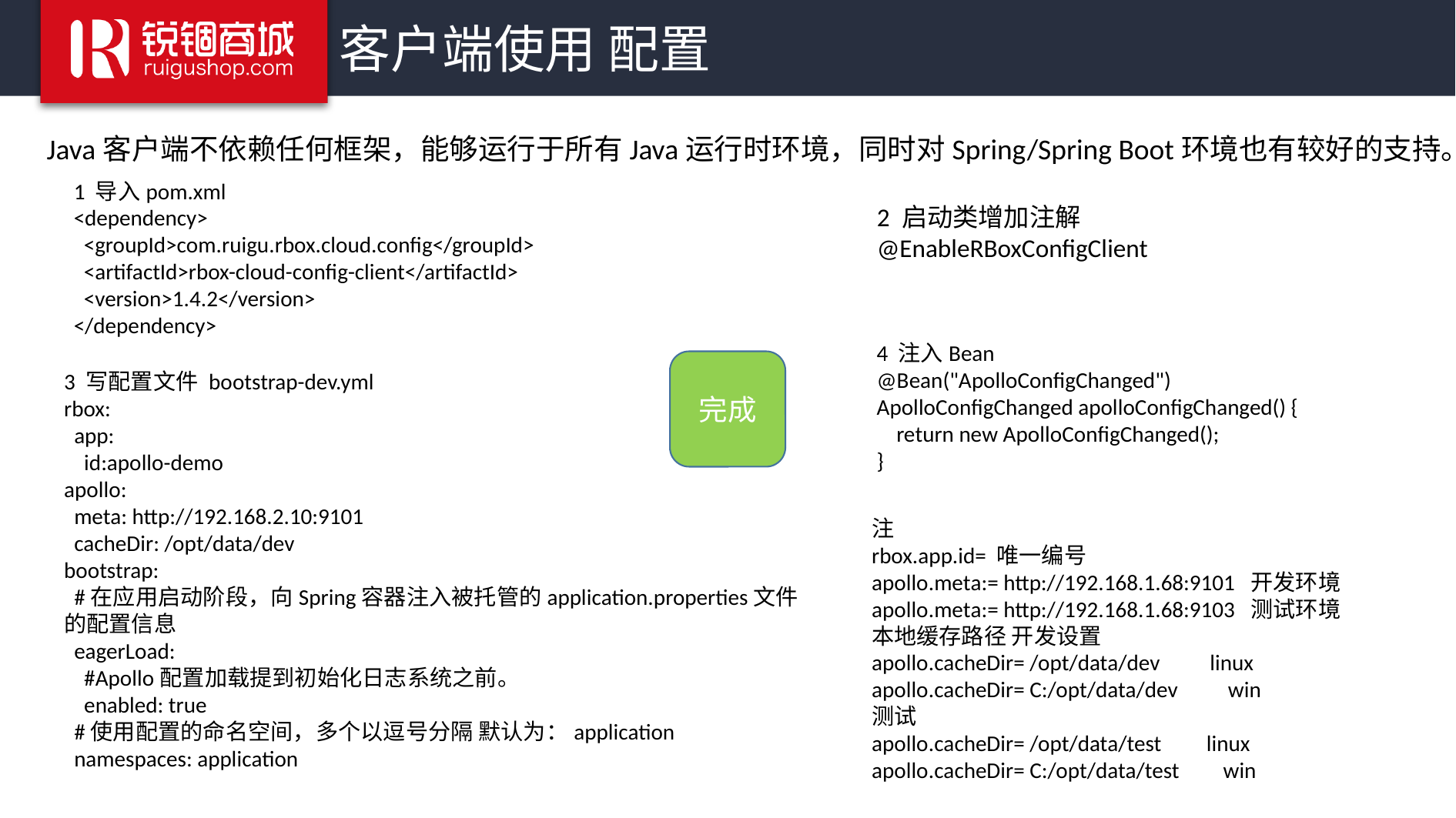

# 客户端使用 配置
Java客户端不依赖任何框架，能够运行于所有Java运行时环境，同时对Spring/Spring Boot环境也有较好的支持。
1 导入pom.xml
<dependency>
  <groupId>com.ruigu.rbox.cloud.config</groupId>
  <artifactId>rbox-cloud-config-client</artifactId>
  <version>1.4.2</version>
</dependency>
2 启动类增加注解
@EnableRBoxConfigClient
4 注入Bean
@Bean("ApolloConfigChanged")
ApolloConfigChanged apolloConfigChanged() {
    return new ApolloConfigChanged();
}
完成
3 写配置文件 bootstrap-dev.yml
rbox:
  app:
    id:apollo-demo
apollo:
  meta: http://192.168.2.10:9101
  cacheDir: /opt/data/dev
bootstrap:
  #在应用启动阶段，向Spring容器注入被托管的application.properties文件的配置信息
  eagerLoad:
    #Apollo配置加载提到初始化日志系统之前。
    enabled: true
  #使用配置的命名空间，多个以逗号分隔 默认为：application
  namespaces: application
注
rbox.app.id= 唯一编号
apollo.meta:= http://192.168.1.68:9101  开发环境
apollo.meta:= http://192.168.1.68:9103  测试环境
本地缓存路径 开发设置
apollo.cacheDir= /opt/data/dev          linux
apollo.cacheDir= C:/opt/data/dev 	  win
测试
apollo.cacheDir= /opt/data/test         linux
apollo.cacheDir= C:/opt/data/test 	 win